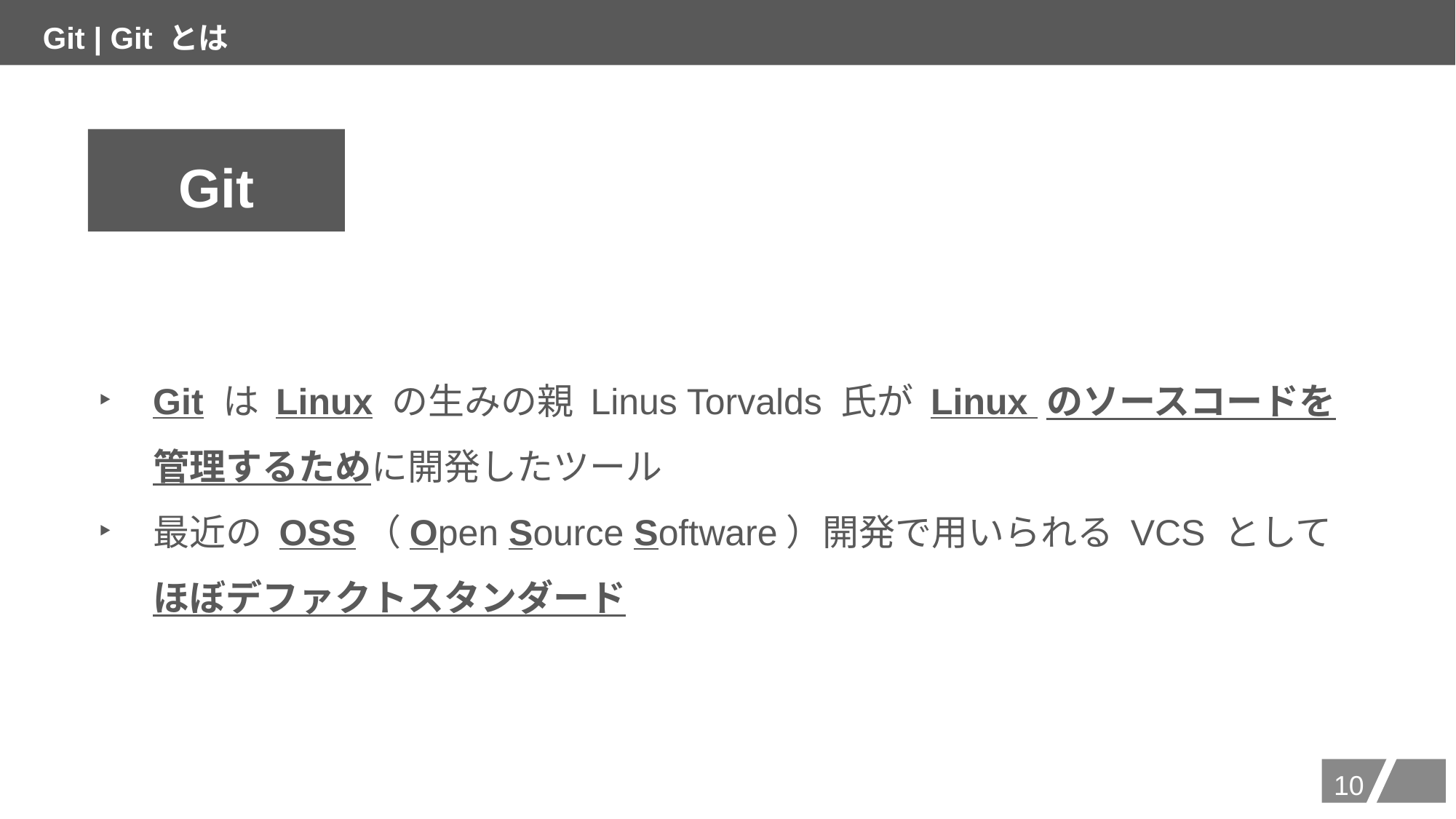

Git | Git とは
Git
Git は Linux の生みの親 Linus Torvalds 氏が Linux のソースコードを管理するために開発したツール
最近の OSS（Open Source Software）開発で用いられる VCS としてほぼデファクトスタンダード
10